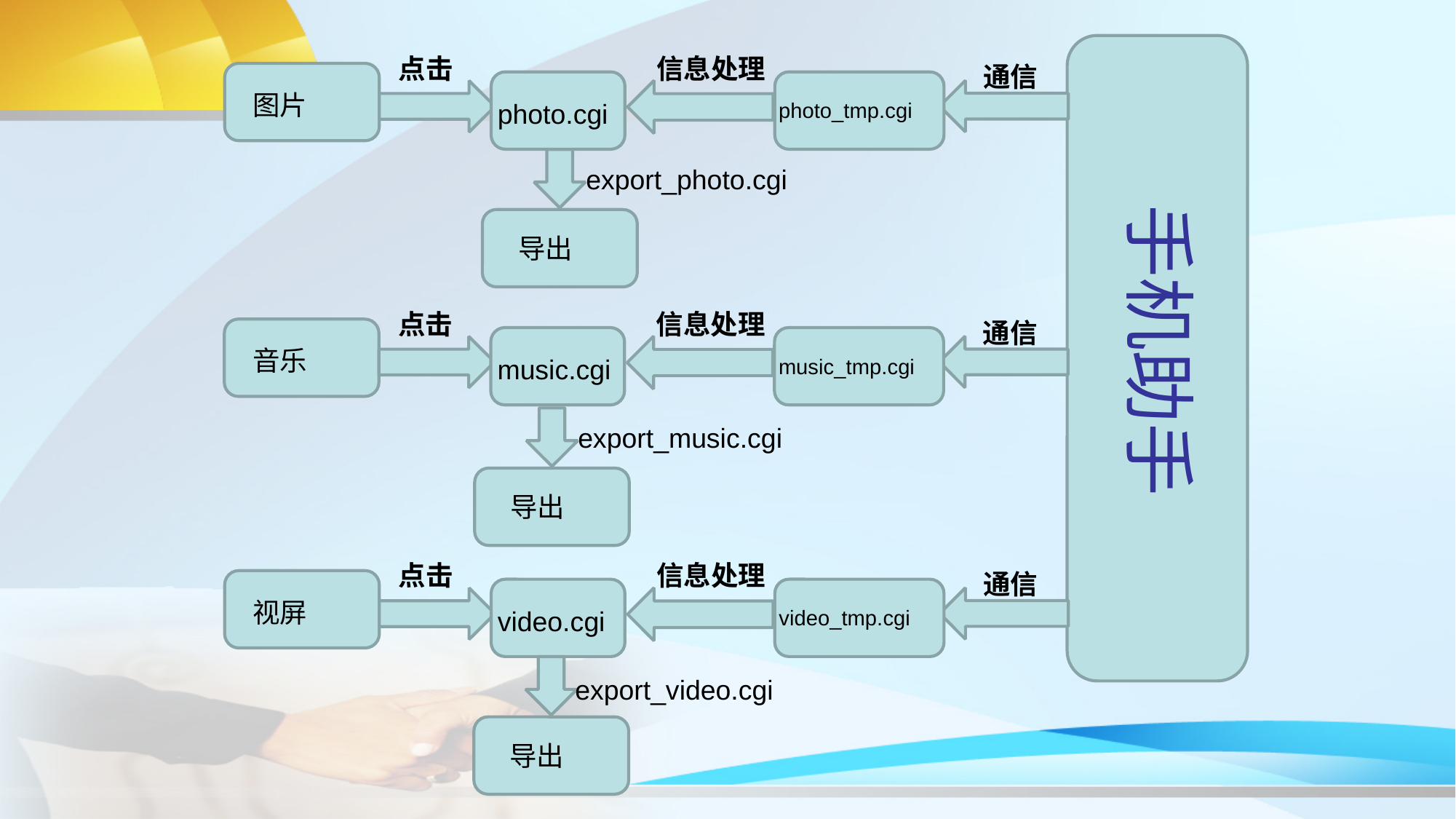

点击
信息处理
通信

图片
photo.cgi
photo_tmp.cgi
手机助手

export_photo.cgi

导出
点击
信息处理
通信

音乐
music.cgi
music_tmp.cgi

export_music.cgi

导出
点击
信息处理
通信

视屏
video.cgi
video_tmp.cgi

export_video.cgi

导出